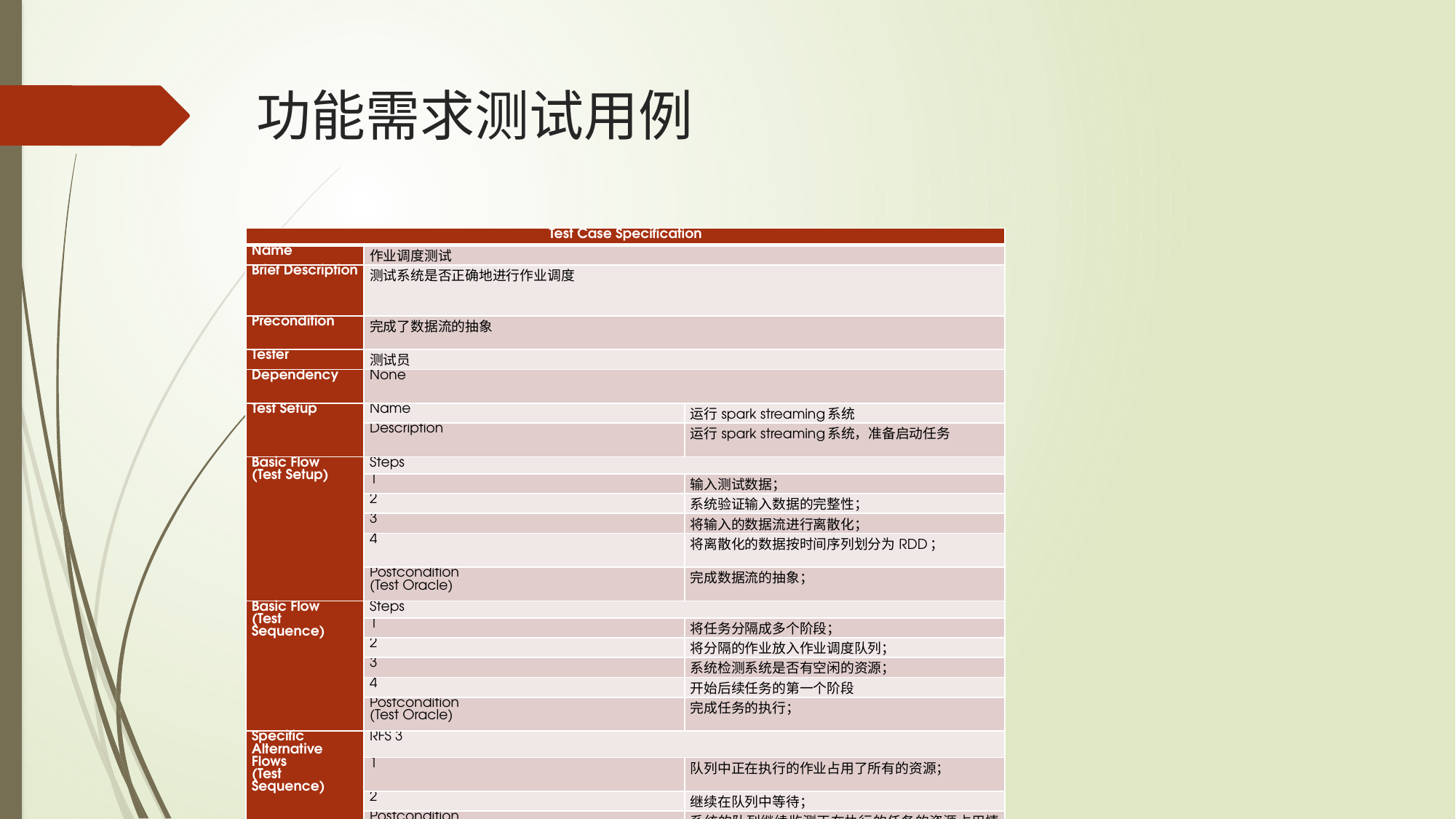

# 功能需求测试用例
| Test Case Specification |  |  |
| --- | --- | --- |
| Name | 作业调度测试 |  |
| Brief Description | 测试系统是否正确地进行作业调度 |  |
| Precondition | 完成了数据流的抽象 |  |
| Tester | 测试员 |  |
| Dependency | None |  |
| Test Setup | Name | 运行spark streaming系统 |
|  | Description | 运行spark streaming系统，准备启动任务 |
| Basic Flow (Test Setup) | Steps |  |
|  | 1 | 输入测试数据； |
|  | 2 | 系统验证输入数据的完整性； |
|  | 3 | 将输入的数据流进行离散化； |
|  | 4 | 将离散化的数据按时间序列划分为RDD； |
|  | Postcondition (Test Oracle) | 完成数据流的抽象； |
| Basic Flow (Test Sequence) | Steps |  |
|  | 1 | 将任务分隔成多个阶段； |
|  | 2 | 将分隔的作业放入作业调度队列； |
|  | 3 | 系统检测系统是否有空闲的资源； |
|  | 4 | 开始后续任务的第一个阶段 |
|  | Postcondition (Test Oracle) | 完成任务的执行； |
| Specific Alternative Flows (Test Sequence) | RFS 3 |  |
|  | 1 | 队列中正在执行的作业占用了所有的资源； |
|  | 2 | 继续在队列中等待； |
|  | Postcondition (Test Sequence) | 系统的队列继续监测正在执行的任务的资源占用情况； |